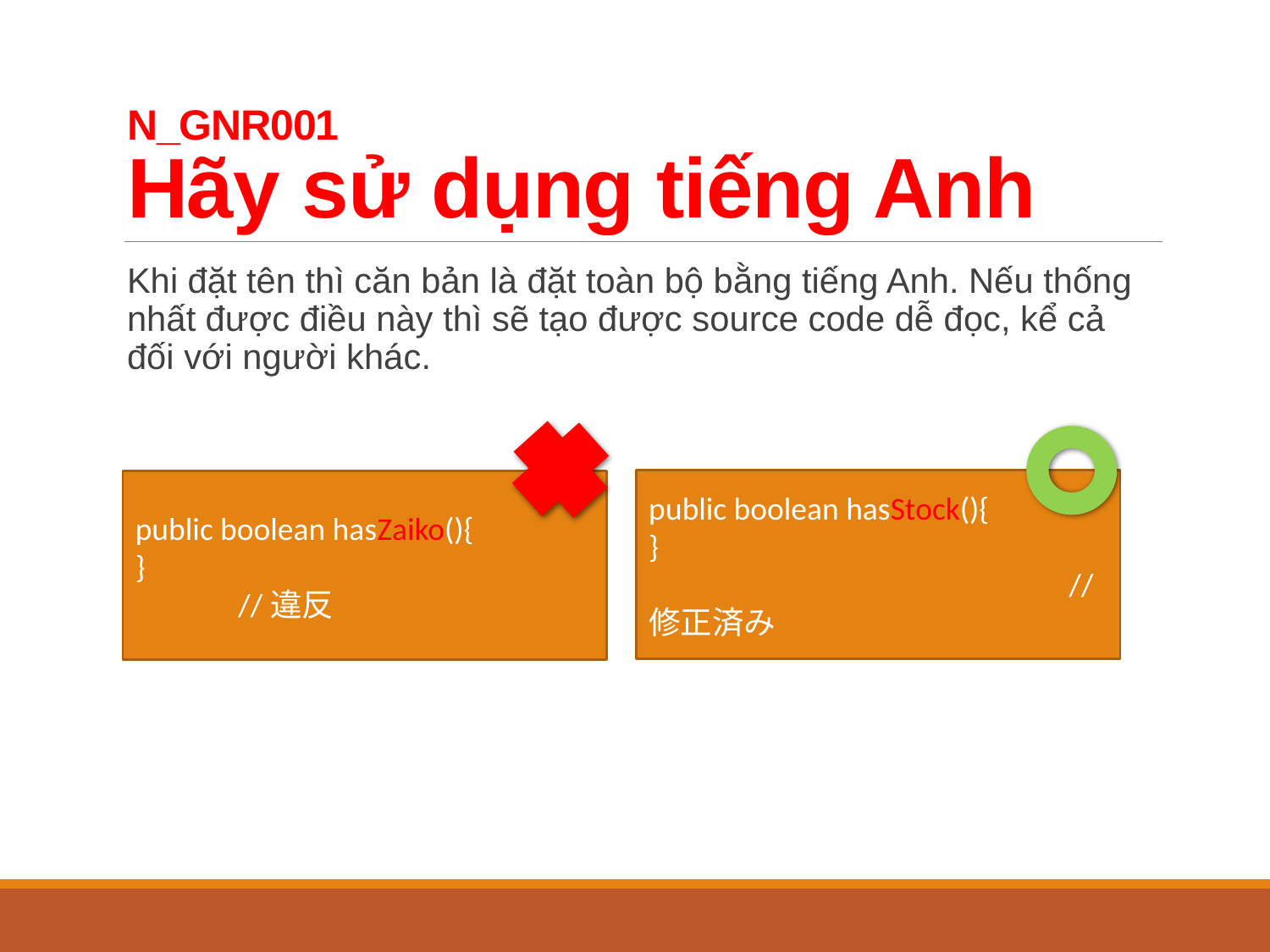

# N_GNR001 Hãy sử dụng tiếng Anh
Khi đặt tên thì căn bản là đặt toàn bộ bằng tiếng Anh. Nếu thống nhất được điều này thì sẽ tạo được source code dễ đọc, kể cả đối với người khác.

public boolean hasStock(){
} 　　　　　　　　　　　　　//修正済み

public boolean hasZaiko(){
} 　　　　　　　　　　　　　　　　//違反